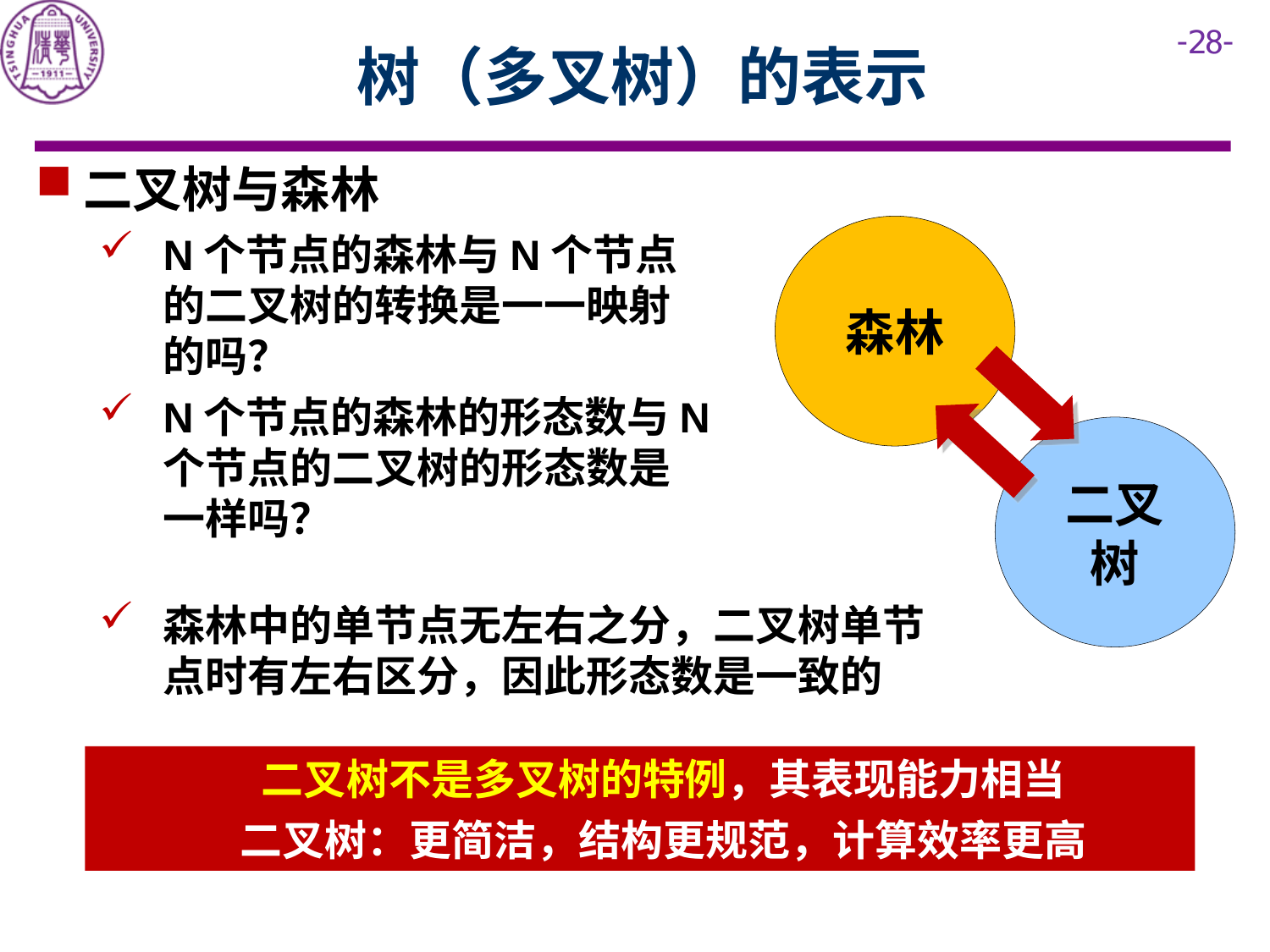

# 树（多叉树）的表示
二叉树与森林
N个节点的森林与N个节点的二叉树的转换是一一映射的吗？
N个节点的森林的形态数与N个节点的二叉树的形态数是一样吗？
森林

二叉树
森林中的单节点无左右之分，二叉树单节点时有左右区分，因此形态数是一致的
二叉树不是多叉树的特例，其表现能力相当
二叉树：更简洁，结构更规范，计算效率更高